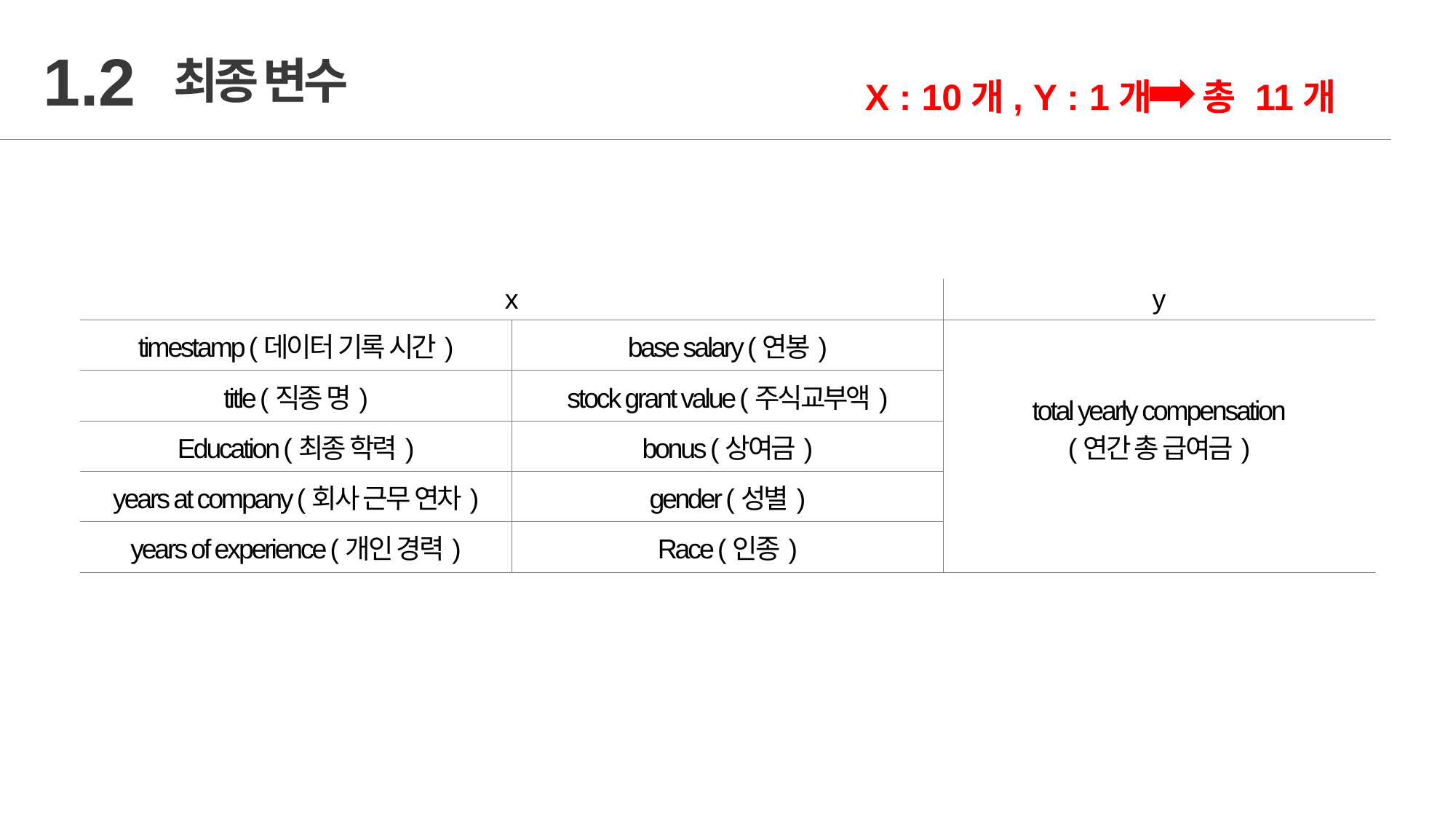

1.2
최종 변수
X : 10개, Y : 1개     총 11개

| x | y | y |
| --- | --- | --- |
| timestamp (데이터 기록 시간) | base salary (연봉) | total yearly compensation (연간 총 급여금) |
| title (직종 명) | stock grant value (주식교부액) |  |
| Education (최종 학력) | bonus (상여금) |  |
| years at company (회사 근무 연차) | gender (성별) |  |
| years of experience (개인 경력) | Race (인종) |  |